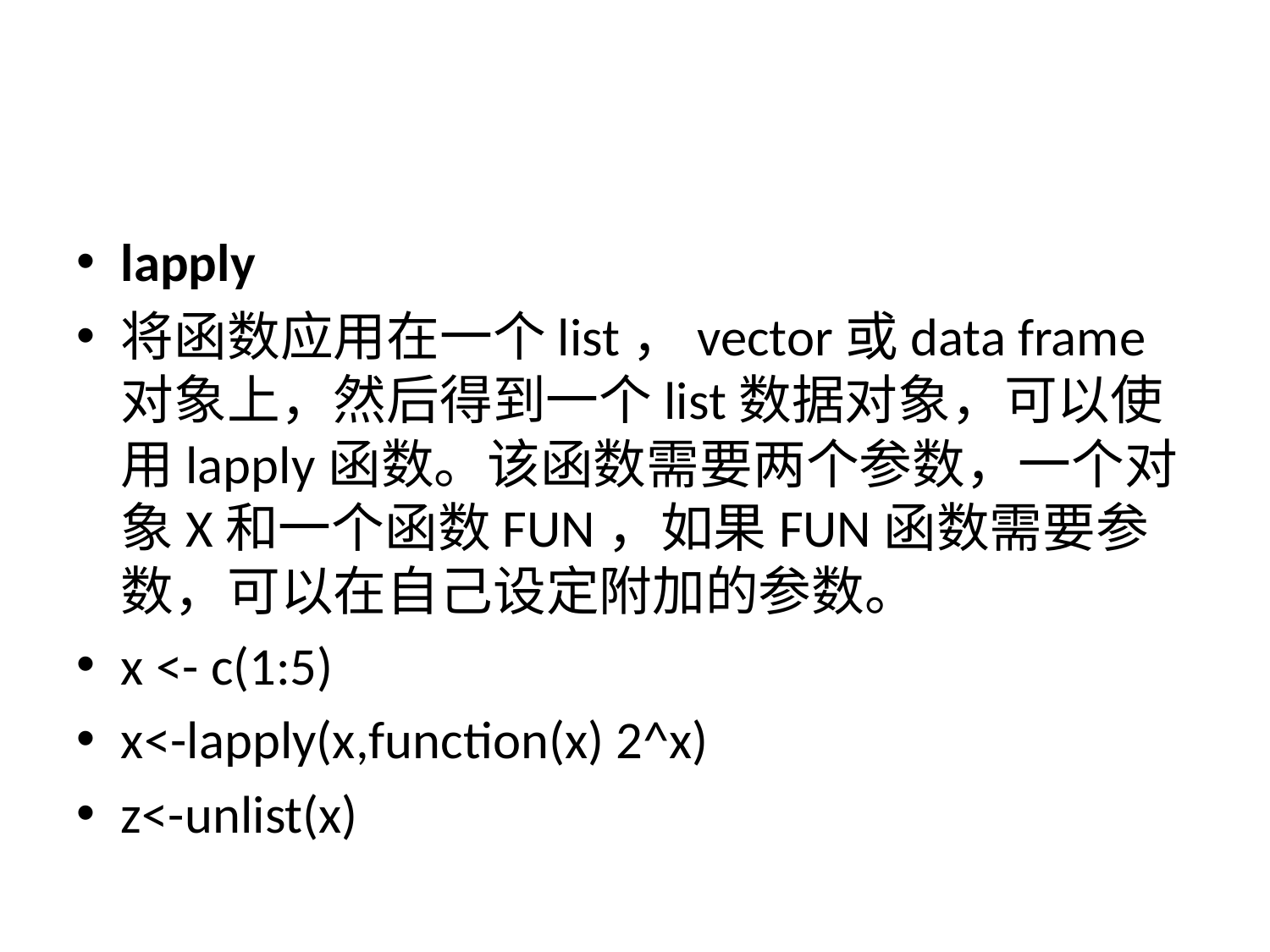

#
lapply
将函数应用在一个list，vector或data frame对象上，然后得到一个list数据对象，可以使用lapply函数。该函数需要两个参数，一个对象X和一个函数FUN，如果FUN函数需要参数，可以在自己设定附加的参数。
x <- c(1:5)
x<-lapply(x,function(x) 2^x)
z<-unlist(x)